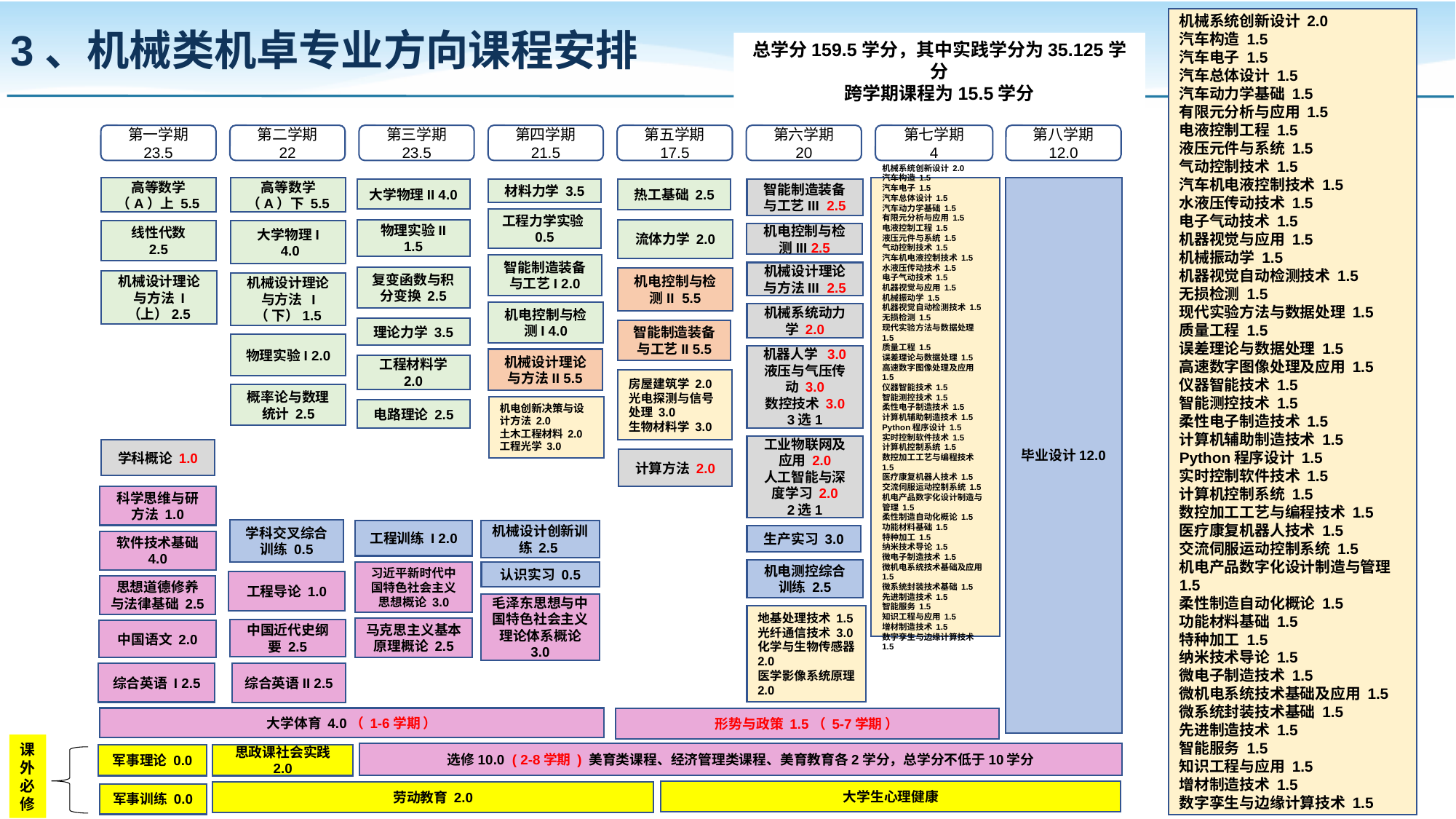

机械系统创新设计 2.0
汽车构造 1.5
汽车电子 1.5
汽车总体设计 1.5
汽车动力学基础 1.5
有限元分析与应用 1.5
电液控制工程 1.5
液压元件与系统 1.5
气动控制技术 1.5
汽车机电液控制技术 1.5
水液压传动技术 1.5
电子气动技术 1.5
机器视觉与应用 1.5
机械振动学 1.5
机器视觉自动检测技术 1.5
无损检测 1.5
现代实验方法与数据处理 1.5
质量工程 1.5
误差理论与数据处理 1.5
高速数字图像处理及应用 1.5
仪器智能技术 1.5
智能测控技术 1.5
柔性电子制造技术 1.5
计算机辅助制造技术 1.5
Python程序设计 1.5
实时控制软件技术 1.5
计算机控制系统 1.5
数控加工工艺与编程技术 1.5
医疗康复机器人技术 1.5
交流伺服运动控制系统 1.5
机电产品数字化设计制造与管理 1.5
柔性制造自动化概论 1.5
功能材料基础 1.5
特种加工 1.5
纳米技术导论 1.5
微电子制造技术 1.5
微机电系统技术基础及应用 1.5
微系统封装技术基础 1.5
先进制造技术 1.5
智能服务 1.5
知识工程与应用 1.5
增材制造技术 1.5
数字孪生与边缘计算技术 1.5
3、机械类机卓专业方向课程安排
总学分159.5学分，其中实践学分为35.125学分
跨学期课程为15.5学分
第一学期
23.5
第二学期
22
第三学期
23.5
第四学期
21.5
第五学期
17.5
第六学期
20
第七学期
4
第八学期
12.0
毕业设计12.0
高等数学（A）上 5.5
高等数学（A）下 5.5
机械系统创新设计 2.0
汽车构造 1.5
汽车电子 1.5
汽车总体设计 1.5
汽车动力学基础 1.5
有限元分析与应用 1.5
电液控制工程 1.5
液压元件与系统 1.5
气动控制技术 1.5
汽车机电液控制技术 1.5
水液压传动技术 1.5
电子气动技术 1.5
机器视觉与应用 1.5
机械振动学 1.5
机器视觉自动检测技术 1.5
无损检测 1.5
现代实验方法与数据处理 1.5
质量工程 1.5
误差理论与数据处理 1.5
高速数字图像处理及应用 1.5
仪器智能技术 1.5
智能测控技术 1.5
柔性电子制造技术 1.5
计算机辅助制造技术 1.5
Python程序设计 1.5
实时控制软件技术 1.5
计算机控制系统 1.5
数控加工工艺与编程技术 1.5
医疗康复机器人技术 1.5
交流伺服运动控制系统 1.5
机电产品数字化设计制造与管理 1.5
柔性制造自动化概论 1.5
功能材料基础 1.5
特种加工 1.5
纳米技术导论 1.5
微电子制造技术 1.5
微机电系统技术基础及应用 1.5
微系统封装技术基础 1.5
先进制造技术 1.5
智能服务 1.5
知识工程与应用 1.5
增材制造技术 1.5
数字孪生与边缘计算技术 1.5
智能制造装备与工艺III  2.5
大学物理II 4.0
材料力学 3.5
热工基础 2.5
工程力学实验0.5
流体力学 2.0
物理实验II
1.5
线性代数
2.5
大学物理I
 4.0
机电控制与检测III 2.5
智能制造装备与工艺I 2.0
机械设计理论与方法III  2.5
复变函数与积分变换 2.5
机电控制与检测II  5.5
机械设计理论与方法 I
（上）2.5
机械设计理论与方法  I
（ 下）1.5
机电控制与检测I 4.0
机械系统动力学 2.0
理论力学 3.5
智能制造装备与工艺II 5.5
物理实验I 2.0
机器人学  3.0
液压与气压传动 3.0
数控技术 3.0
3选1
机械设计理论与方法II 5.5
工程材料学 2.0
房屋建筑学 2.0
光电探测与信号处理 3.0
生物材料学 3.0
概率论与数理统计 2.5
机电创新决策与设计方法 2.0
土木工程材料 2.0
工程光学 3.0
电路理论 2.5
工业物联网及应用 2.0
人工智能与深度学习 2.0
2选1
学科概论 1.0
计算方法 2.0
科学思维与研方法 1.0
学科交叉综合训练 0.5
工程训练 I 2.0
机械设计创新训练 2.5
生产实习 3.0
软件技术基础 4.0
机电测控综合训练 2.5
认识实习 0.5
习近平新时代中国特色社会主义思想概论 3.0
工程导论 1.0
思想道德修养与法律基础 2.5
毛泽东思想与中国特色社会主义理论体系概论 3.0
地基处理技术 1.5
光纤通信技术 3.0
化学与生物传感器 2.0
医学影像系统原理 2.0
马克思主义基本原理概论 2.5
中国近代史纲要 2.5
中国语文 2.0
综合英语II 2.5
综合英语 I 2.5
大学体育 4.0（ 1-6学期 ）
形势与政策 1.5（ 5-7学期 ）
课外必修
选修10.0  ( 2-8学期 ) 美育类课程、经济管理类课程、美育教育各2学分，总学分不低于10学分
军事理论 0.0
思政课社会实践 2.0

1
大学生心理健康
劳动教育 2.0
军事训练 0.0